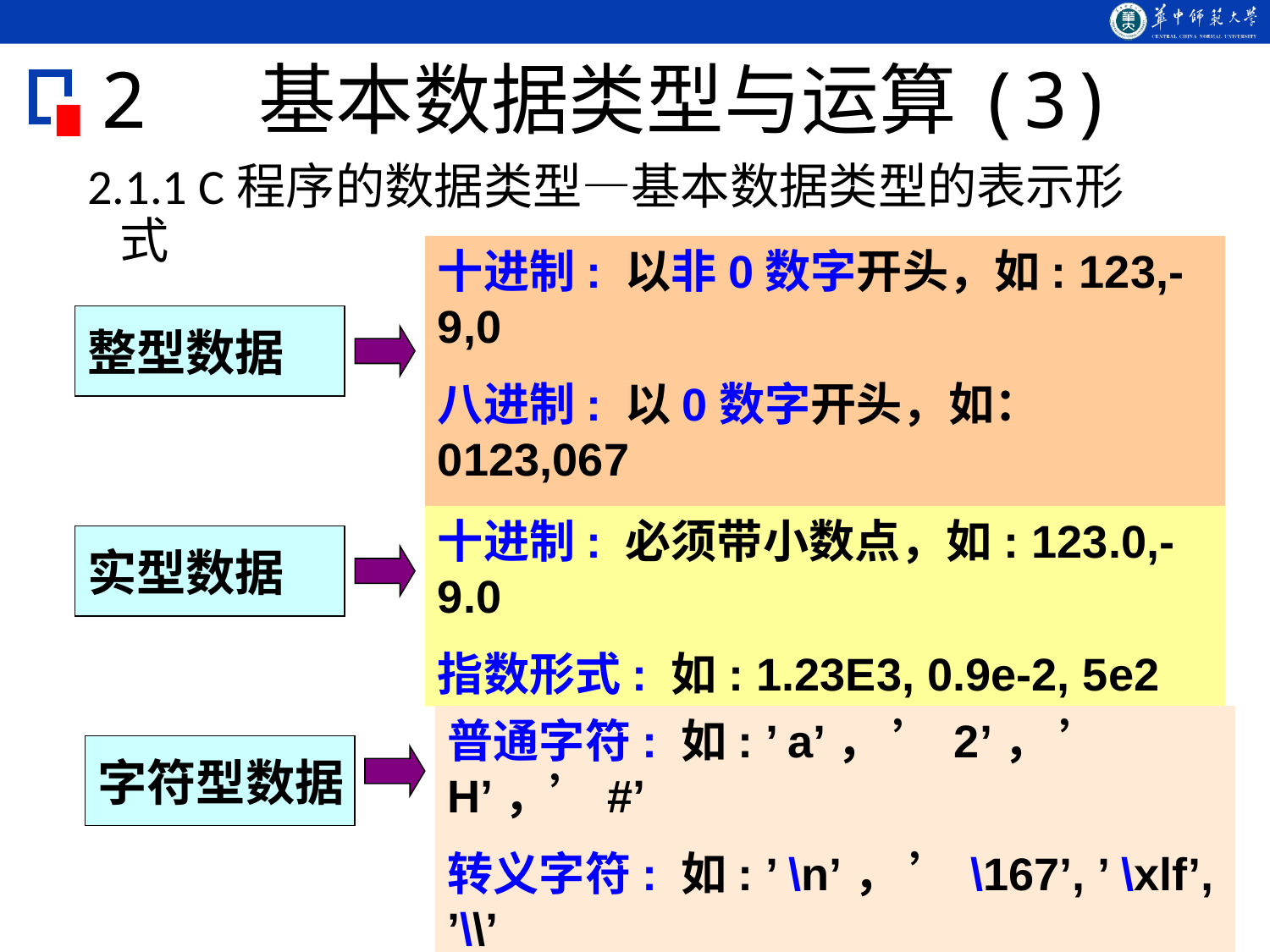

# 2  基本数据类型与运算(3)
2.1.1 C程序的数据类型—基本数据类型的表示形式
十进制: 以非0数字开头，如: 123,-9,0
八进制: 以0数字开头，如：0123,067
十六进制: 以0x开头，如: 0x123, 0xff

整型数据
十进制: 必须带小数点，如: 123.0,-9.0
指数形式: 如: 1.23E3, 0.9e-2, 5e2

实型数据
普通字符: 如: ’ a’， ’ 2’， ’ H’，’#’
转义字符: 如: ’ \n’， ’ \167’, ’ \xlf’, ’\\’

字符型数据